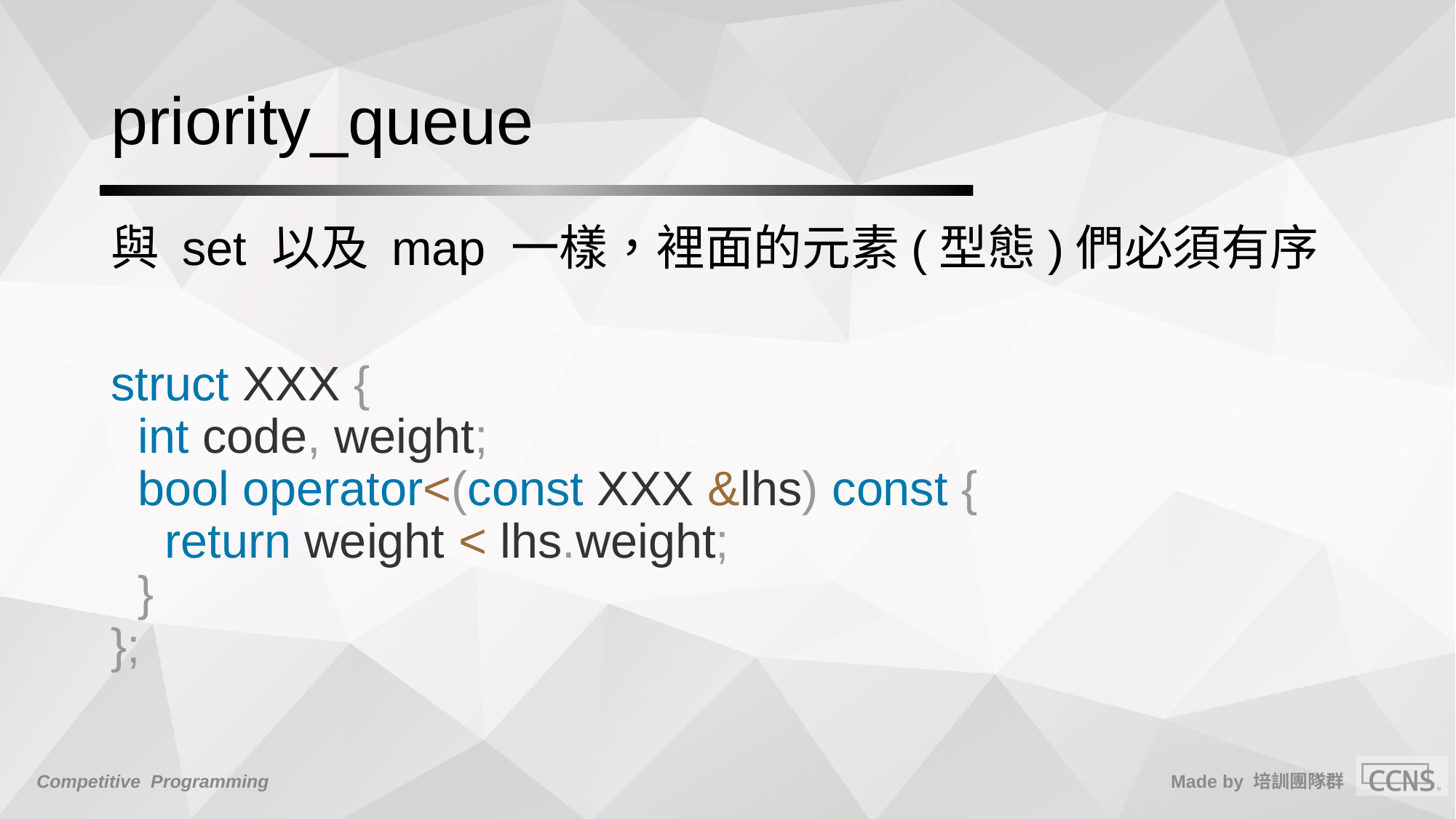

# priority_queue
與 set 以及 map 一樣，裡面的元素(型態)們必須有序

struct XXX {
  int code, weight;
  bool operator<(const XXX &lhs) const {
    return weight < lhs.weight;
  }
};